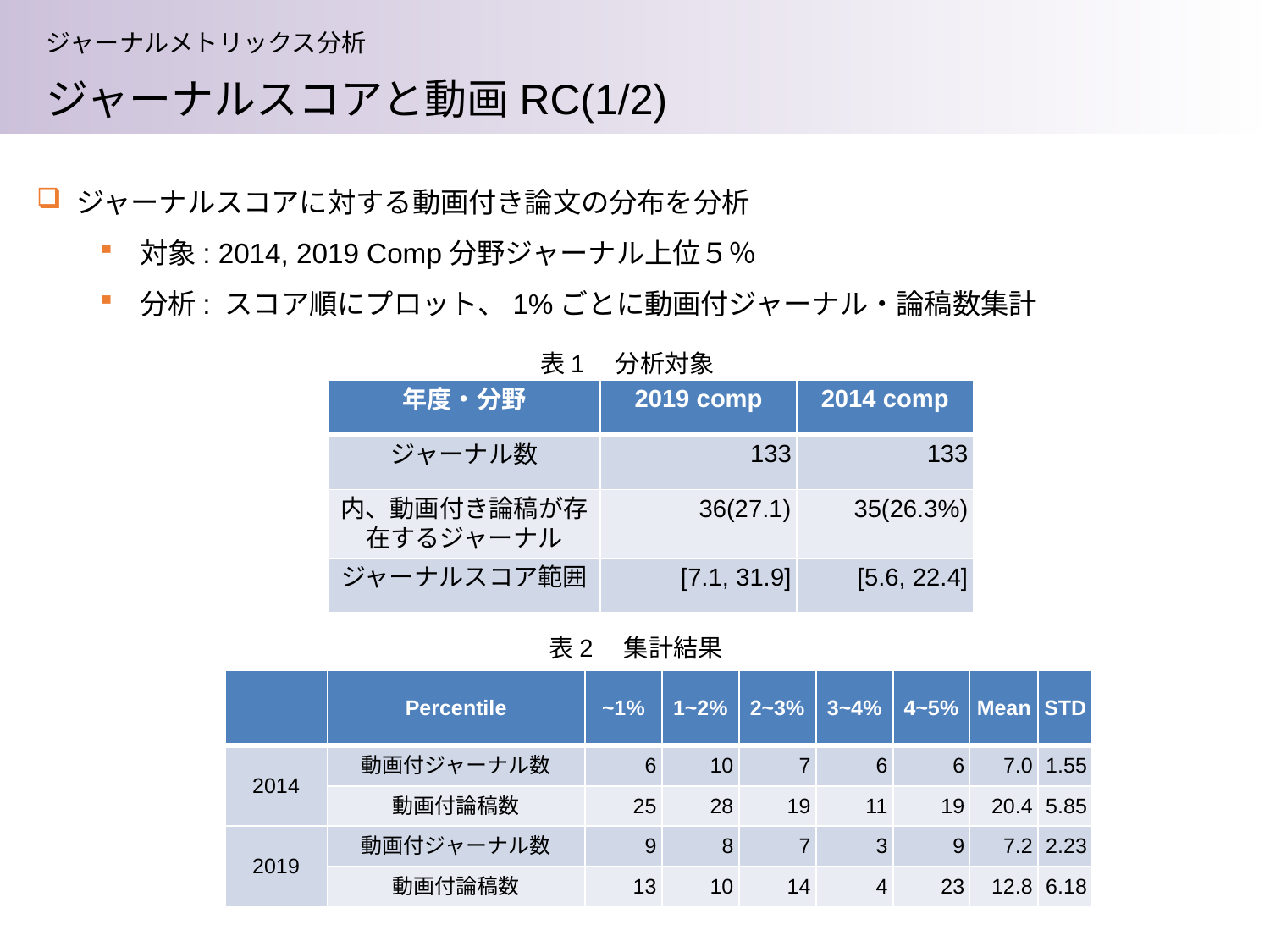

ジャーナルメトリックス分析
ジャーナルスコアと動画RC(1/2)
ジャーナルスコアに対する動画付き論文の分布を分析
対象: 2014, 2019 Comp分野ジャーナル上位５％
分析: スコア順にプロット、1%ごとに動画付ジャーナル・論稿数集計
表1　分析対象
| 年度・分野 | 2019 comp | 2014 comp |
| --- | --- | --- |
| ジャーナル数 | 133 | 133 |
| 内、動画付き論稿が存在するジャーナル | 36(27.1) | 35(26.3%) |
| ジャーナルスコア範囲 | [7.1, 31.9] | [5.6, 22.4] |
表2　集計結果
|  | Percentile | ~1% | 1~2% | 2~3% | 3~4% | 4~5% | Mean | STD |
| --- | --- | --- | --- | --- | --- | --- | --- | --- |
| 2014 | 動画付ジャーナル数 | 6 | 10 | 7 | 6 | 6 | 7.0 | 1.55 |
|  | 動画付論稿数 | 25 | 28 | 19 | 11 | 19 | 20.4 | 5.85 |
| 2019 | 動画付ジャーナル数 | 9 | 8 | 7 | 3 | 9 | 7.2 | 2.23 |
|  | 動画付論稿数 | 13 | 10 | 14 | 4 | 23 | 12.8 | 6.18 |